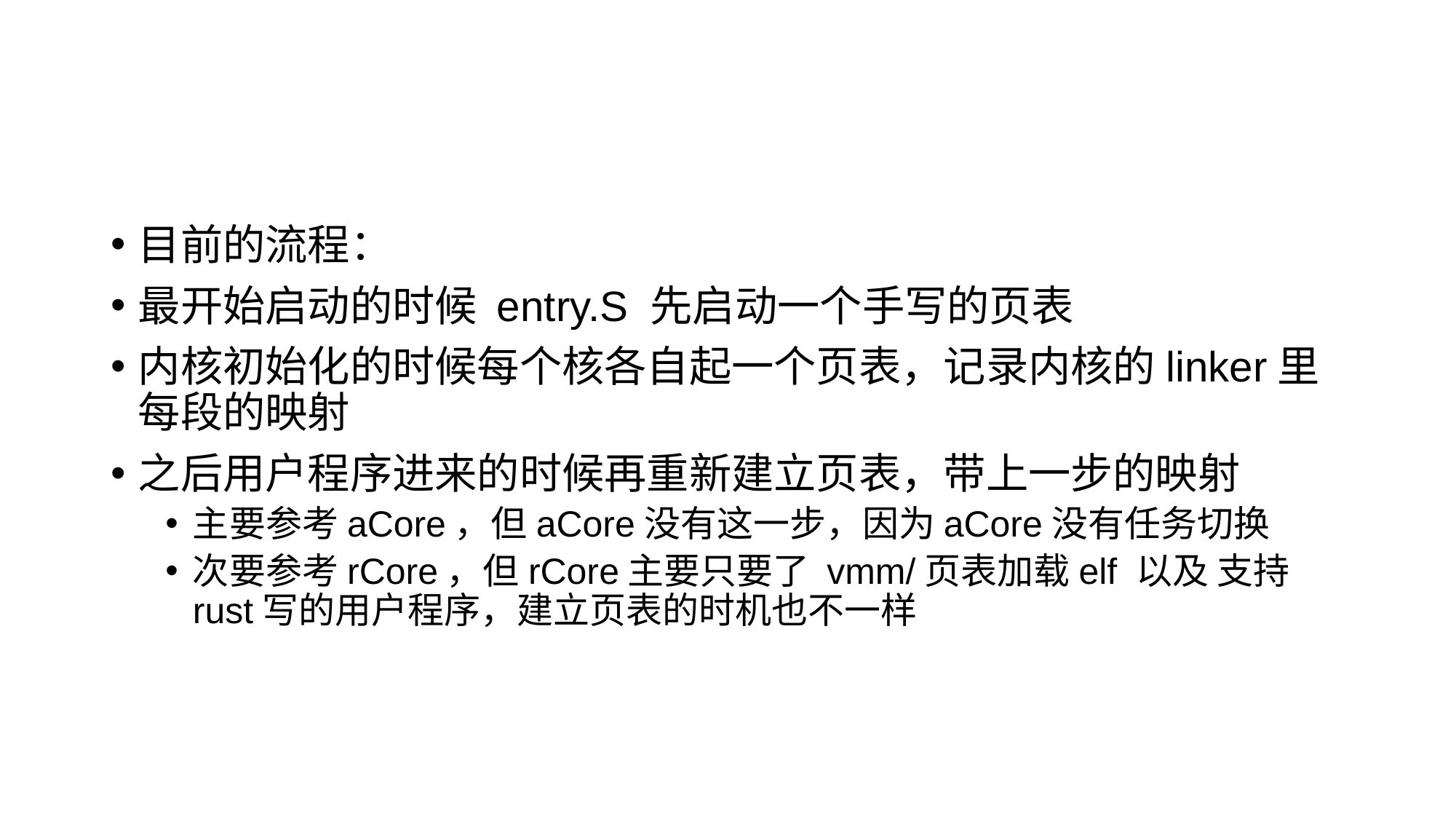

#
目前的流程：
最开始启动的时候 entry.S 先启动一个手写的页表
内核初始化的时候每个核各自起一个页表，记录内核的linker里每段的映射
之后用户程序进来的时候再重新建立页表，带上一步的映射
主要参考aCore，但aCore没有这一步，因为aCore没有任务切换
次要参考rCore，但rCore主要只要了 vmm/页表加载elf 以及 支持rust写的用户程序，建立页表的时机也不一样